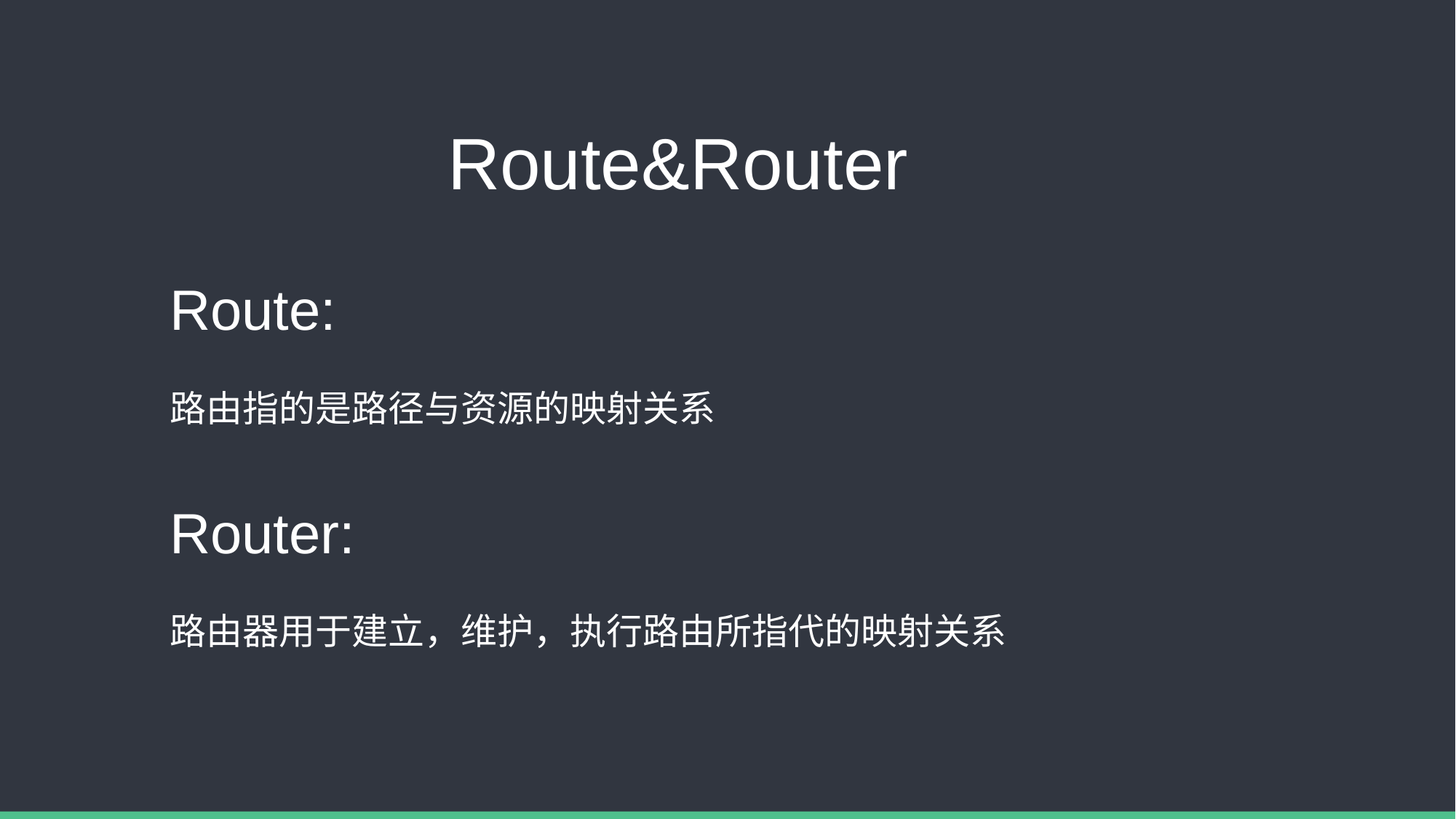

# Route&Router
Route:
路由指的是路径与资源的映射关系

Router:
路由器用于建立，维护，执行路由所指代的映射关系